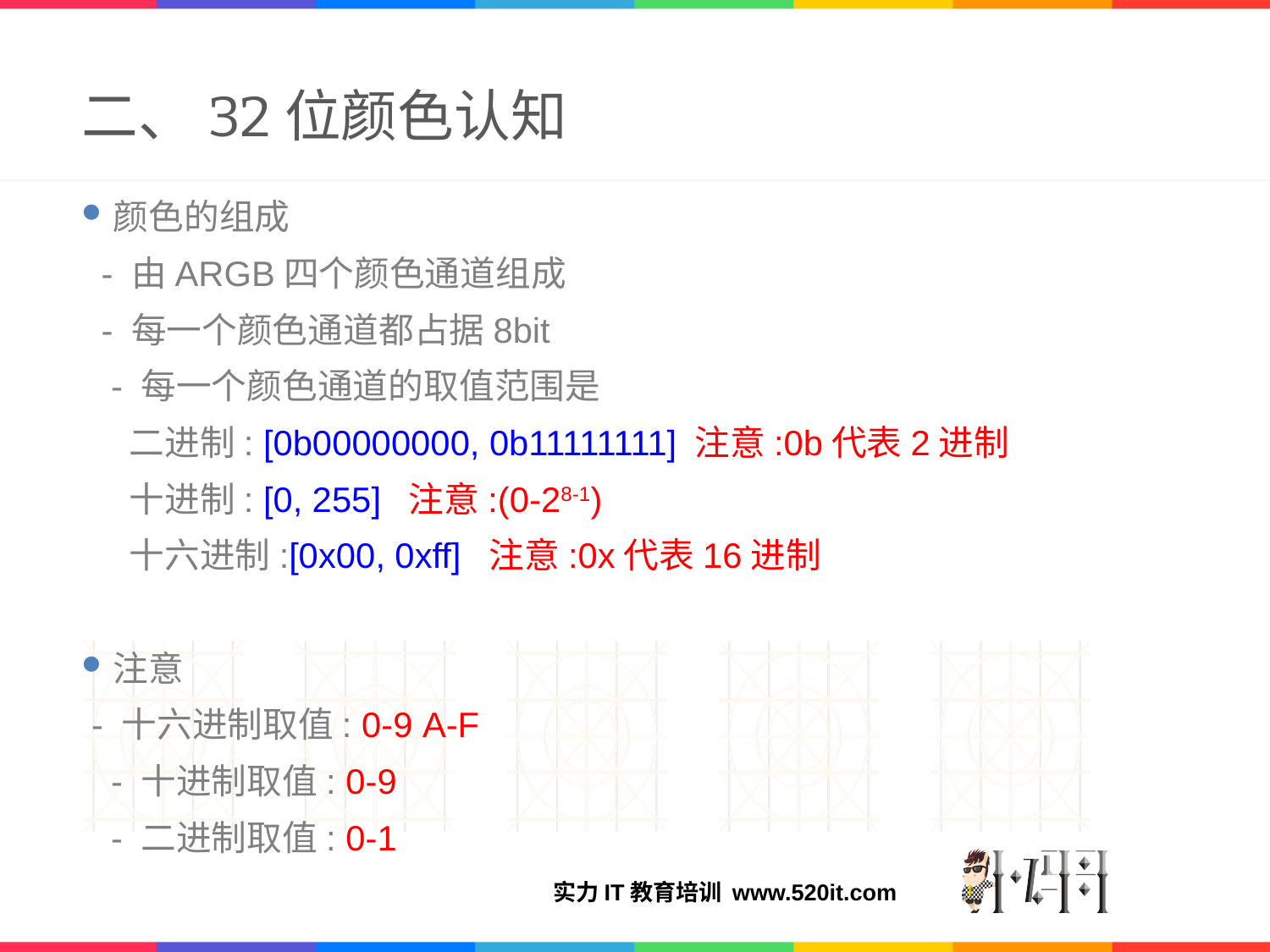

# 二、32位颜色认知
颜色的组成
  - 由ARGB四个颜色通道组成
  - 每一个颜色通道都占据8bit
   - 每一个颜色通道的取值范围是
     二进制: [0b00000000, 0b11111111] 注意:0b代表2进制
     十进制: [0, 255]  注意:(0-28-1)
     十六进制:[0x00, 0xff]  注意:0x代表16进制

注意
 - 十六进制取值: 0-9 A-F
   - 十进制取值: 0-9
   - 二进制取值: 0-1